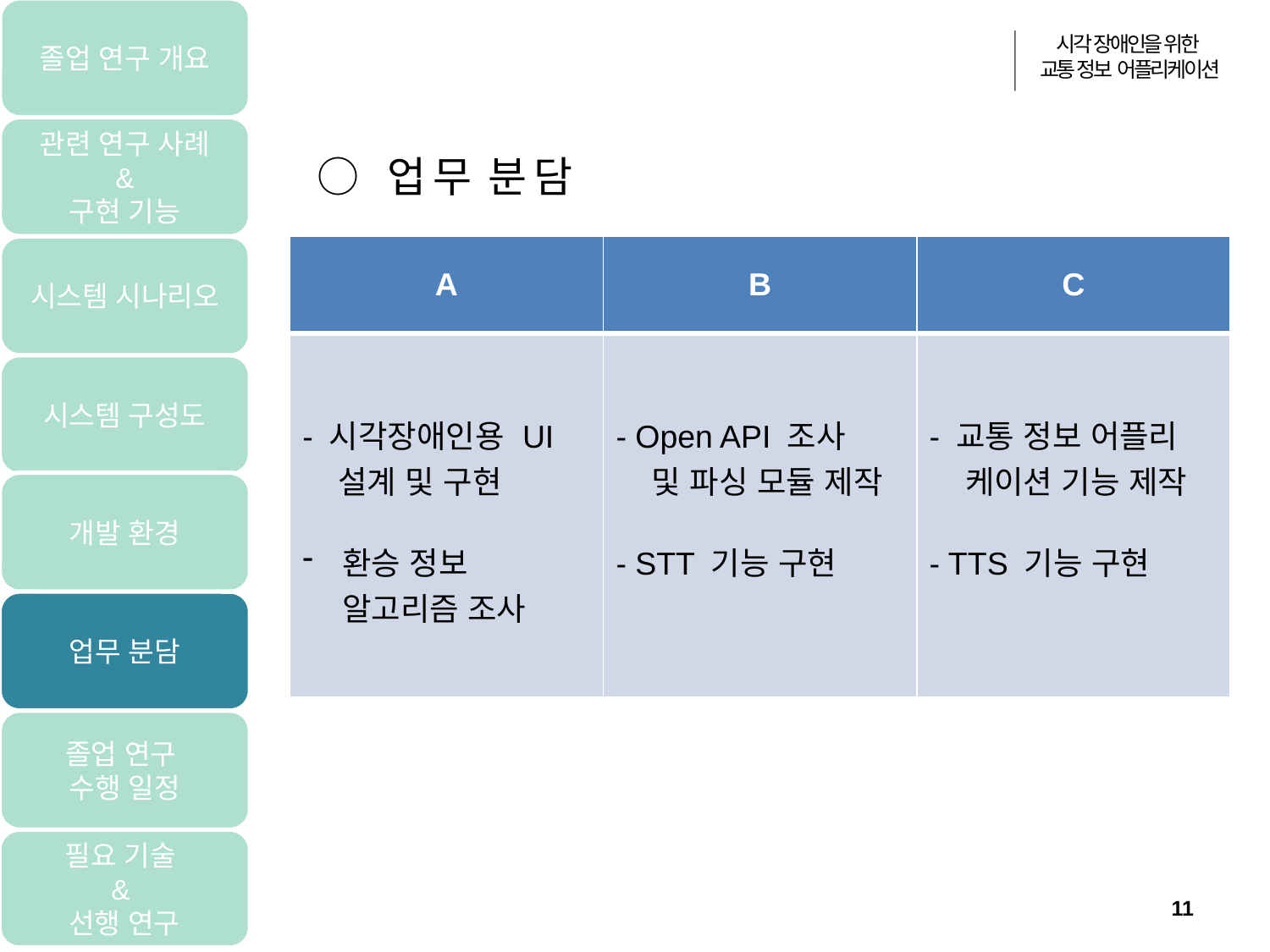

졸업 연구 개요
시각 장애인을 위한
교통 정보  어플리케이션
관련 연구 사례
&
구현 기능
○  업 무  분 담
시스템 시나리오
| A | B | C |
| --- | --- | --- |
| - 시각장애인용 UI 설계 및 구현 환승 정보 알고리즘 조사 | - Open API 조사 및 파싱 모듈 제작 - STT 기능 구현 | - 교통 정보 어플리 케이션 기능 제작 - TTS 기능 구현 |
시스템 구성도

개발 환경
업무 분담
졸업 연구
수행 일정
필요 기술
&
선행 연구
11